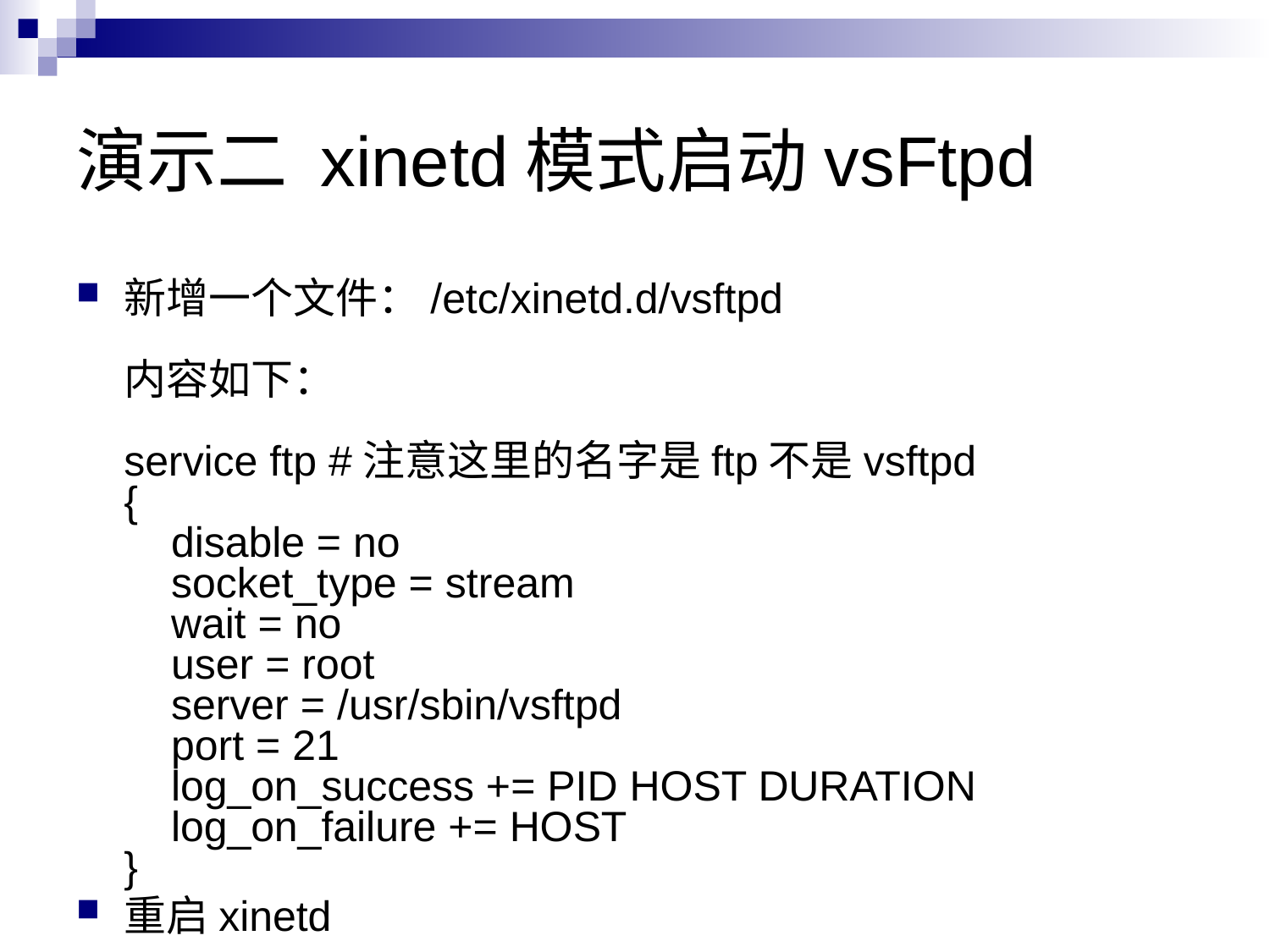

# 演示二 xinetd模式启动vsFtpd
新增一个文件：/etc/xinetd.d/vsftpd
内容如下：
service ftp #注意这里的名字是ftp不是vsftpd
{
    disable = no
    socket_type = stream
    wait = no
    user = root
    server = /usr/sbin/vsftpd
    port = 21
    log_on_success += PID HOST DURATION
    log_on_failure += HOST
}
重启xinetd